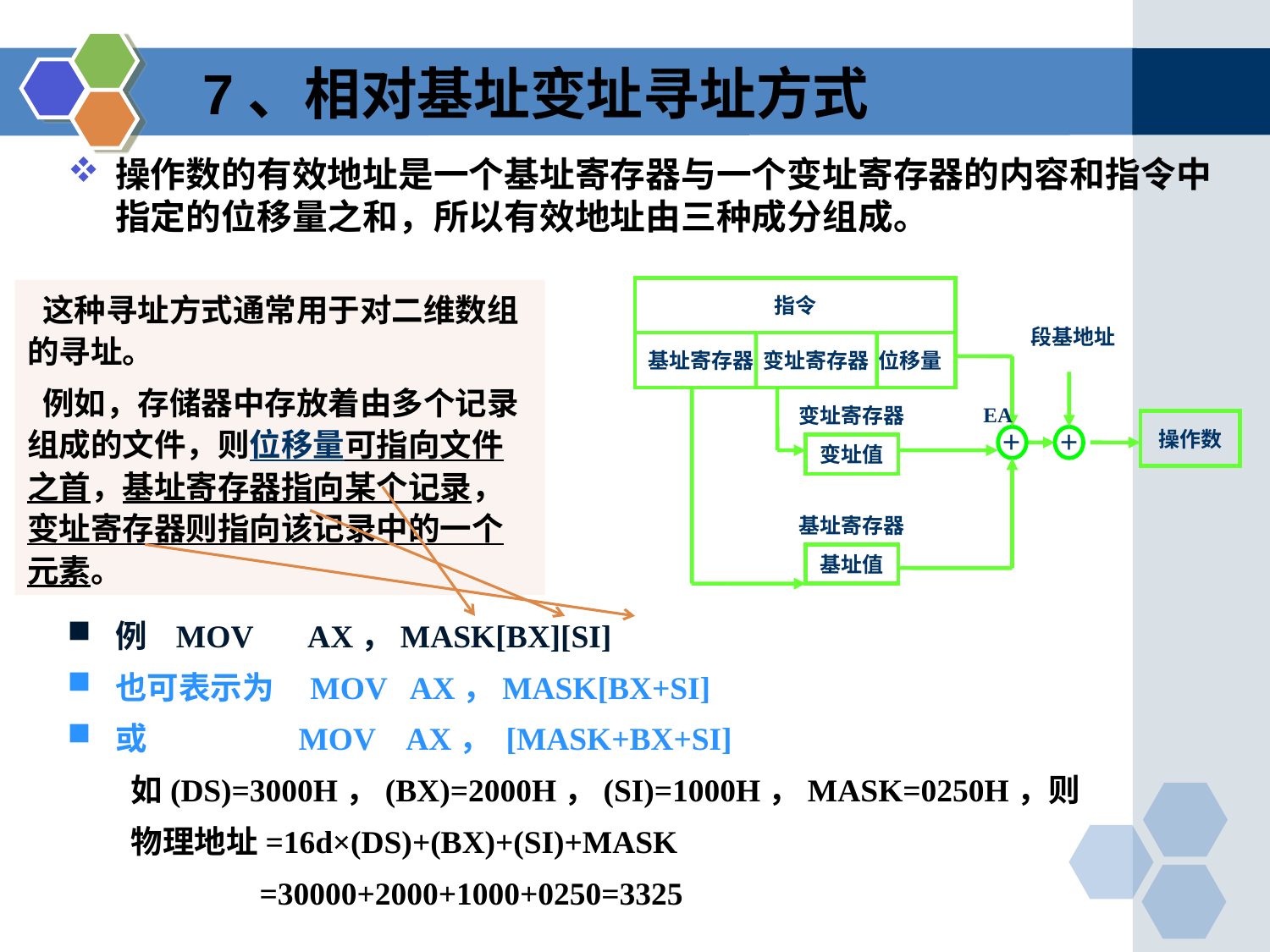

# 7、相对基址变址寻址方式
操作数的有效地址是一个基址寄存器与一个变址寄存器的内容和指令中指定的位移量之和，所以有效地址由三种成分组成。

指令
基址寄存器  变址寄存器  位移量
段基地址

变址寄存器

EA
操作数
＋
＋
变址值

基址寄存器
基址值

 这种寻址方式通常用于对二维数组的寻址。
 例如，存储器中存放着由多个记录组成的文件，则位移量可指向文件之首，基址寄存器指向某个记录，变址寄存器则指向该记录中的一个元素。
例   MOV       AX，MASK[BX][SI]
也可表示为    MOV   AX，MASK[BX+SI]
或                    MOV    AX， [MASK+BX+SI]
如(DS)=3000H，(BX)=2000H，(SI)=1000H，MASK=0250H，则
物理地址=16d×(DS)+(BX)+(SI)+MASK
                =30000+2000+1000+0250=3325